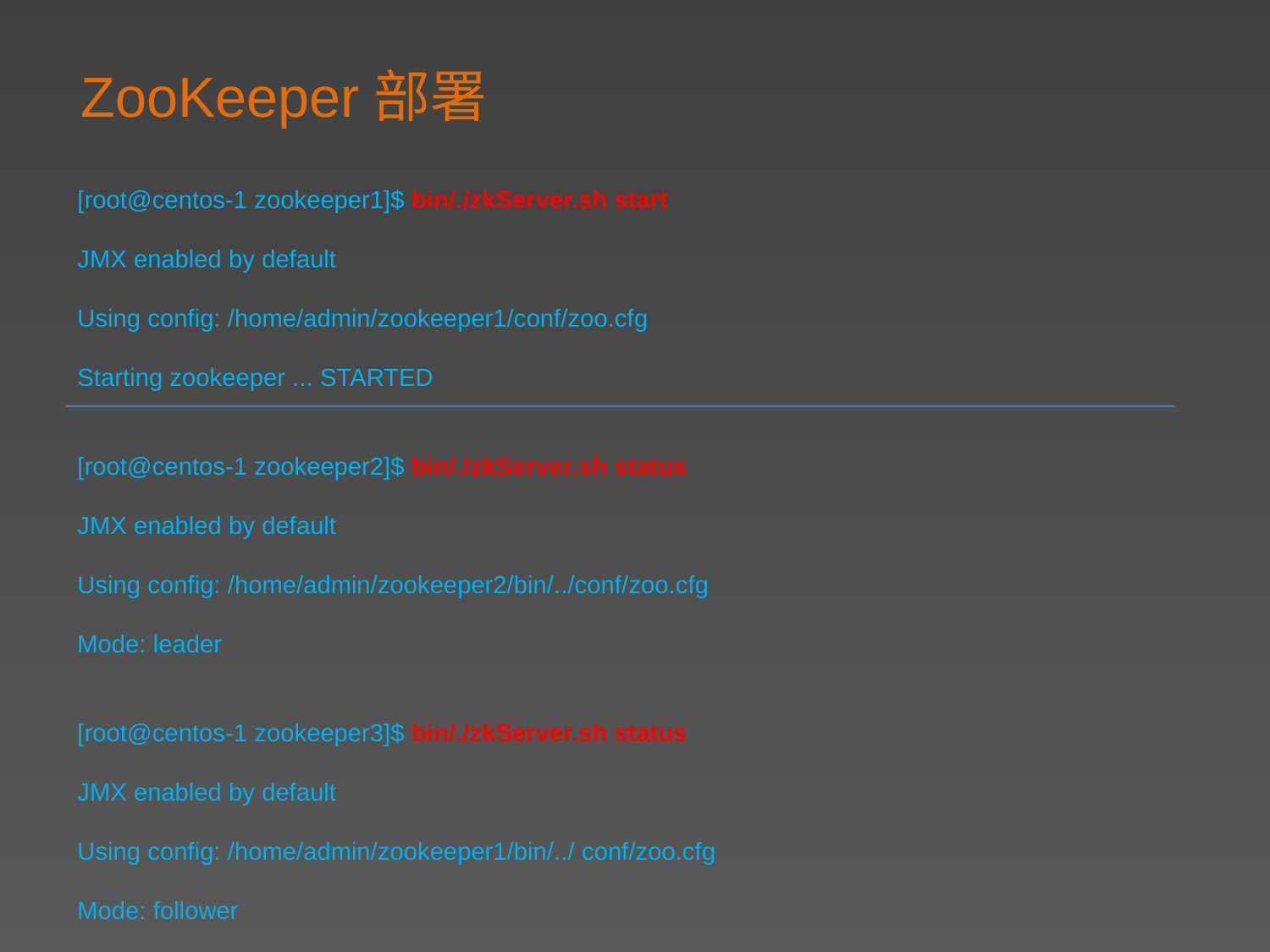

ZooKeeper部署
[root@centos-1 zookeeper1]$ bin/./zkServer.sh start
JMX enabled by default
Using config: /home/admin/zookeeper1/conf/zoo.cfg
Starting zookeeper ... STARTED

[root@centos-1 zookeeper2]$ bin/./zkServer.sh status
JMX enabled by default
Using config: /home/admin/zookeeper2/bin/../conf/zoo.cfg
Mode: leader

[root@centos-1 zookeeper3]$ bin/./zkServer.sh status
JMX enabled by default
Using config: /home/admin/zookeeper1/bin/../ conf/zoo.cfg
Mode: follower